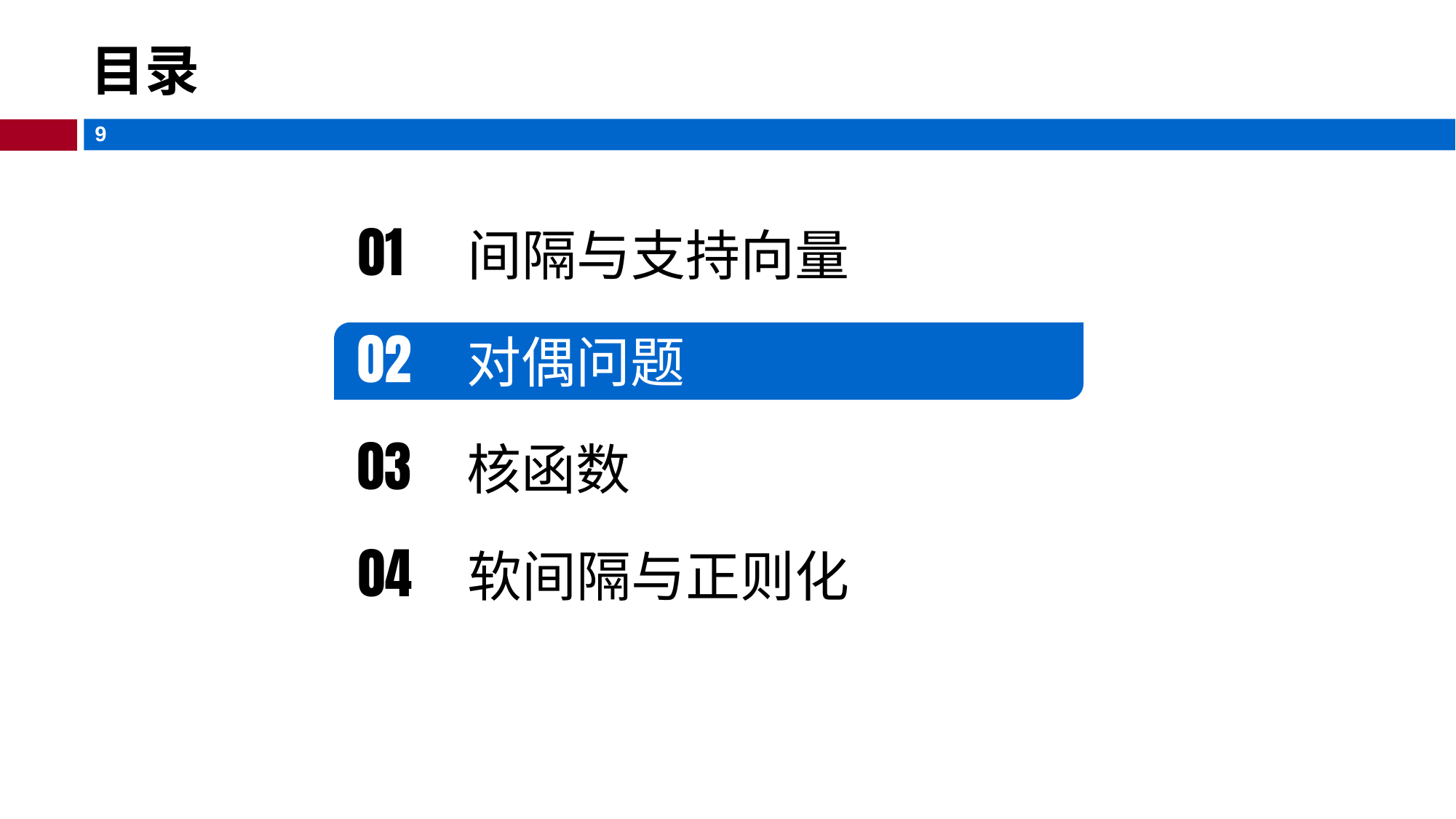

# 目录
01	经验误差与过拟合
01	间隔与支持向量

02	对偶问题
03	核函数
04	软间隔与正则化